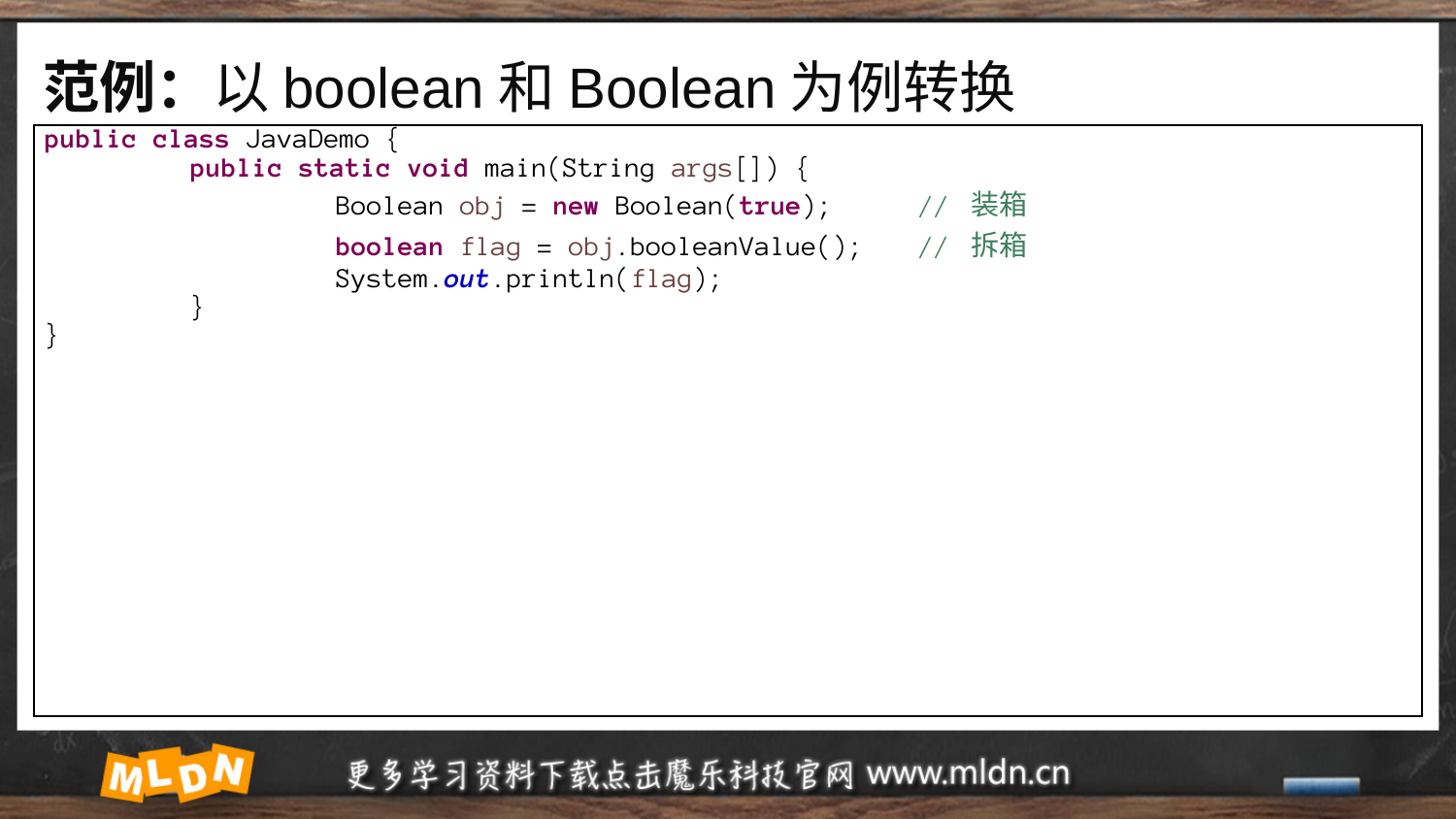

# 范例：以boolean和Boolean为例转换
| public class JavaDemo { public static void main(String args[]) { Boolean obj = new Boolean(true); // 装箱 boolean flag = obj.booleanValue(); // 拆箱 System.out.println(flag); } } |
| --- |